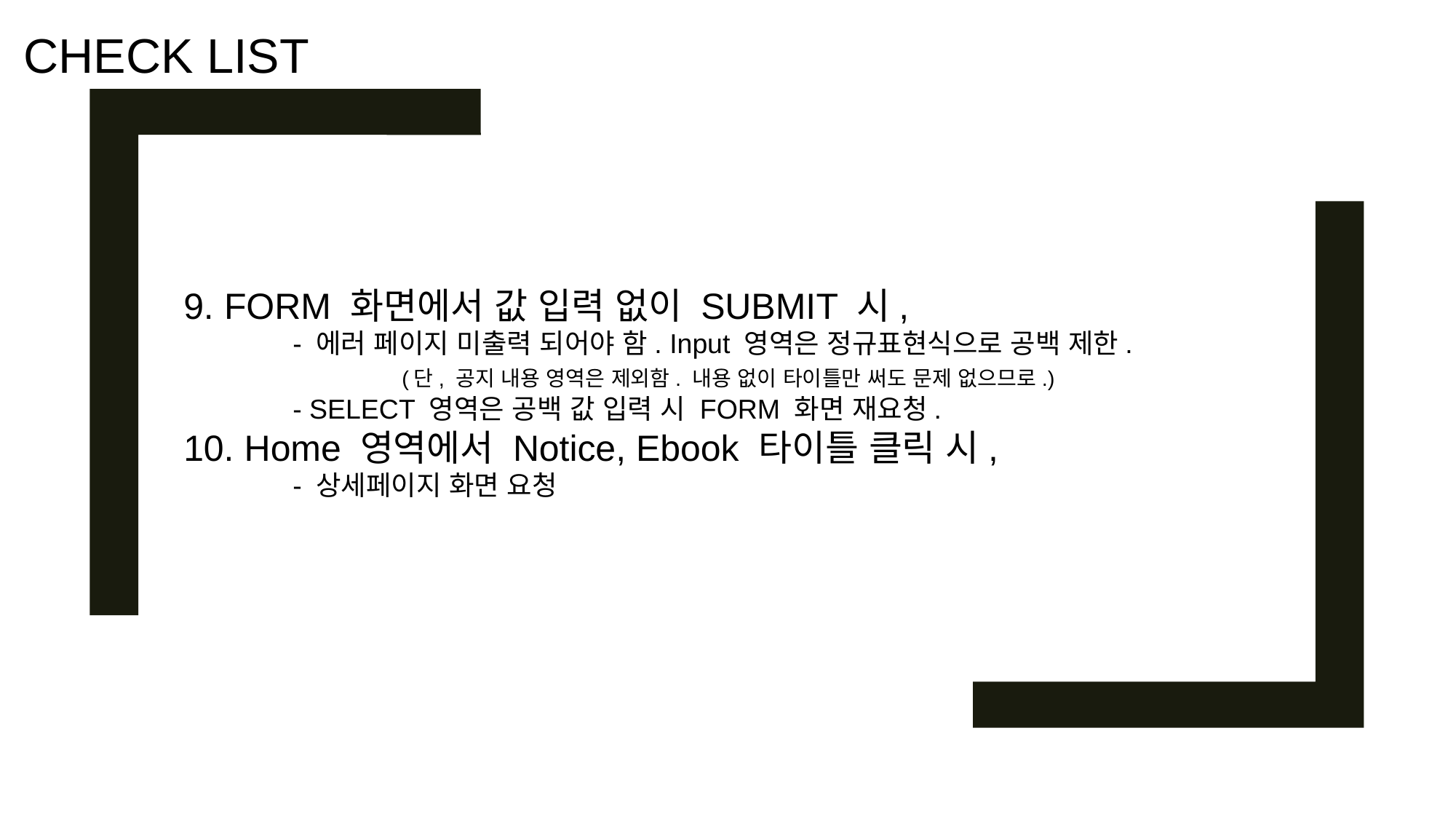

CHECK LIST
9. FORM 화면에서 값 입력 없이 SUBMIT 시,
	- 에러 페이지 미출력 되어야 함. Input 영역은 정규표현식으로 공백 제한.
		(단, 공지 내용 영역은 제외함. 내용 없이 타이틀만 써도 문제 없으므로.)
	- SELECT 영역은 공백 값 입력 시 FORM 화면 재요청.
10. Home 영역에서 Notice, Ebook 타이틀 클릭 시,
	- 상세페이지 화면 요청